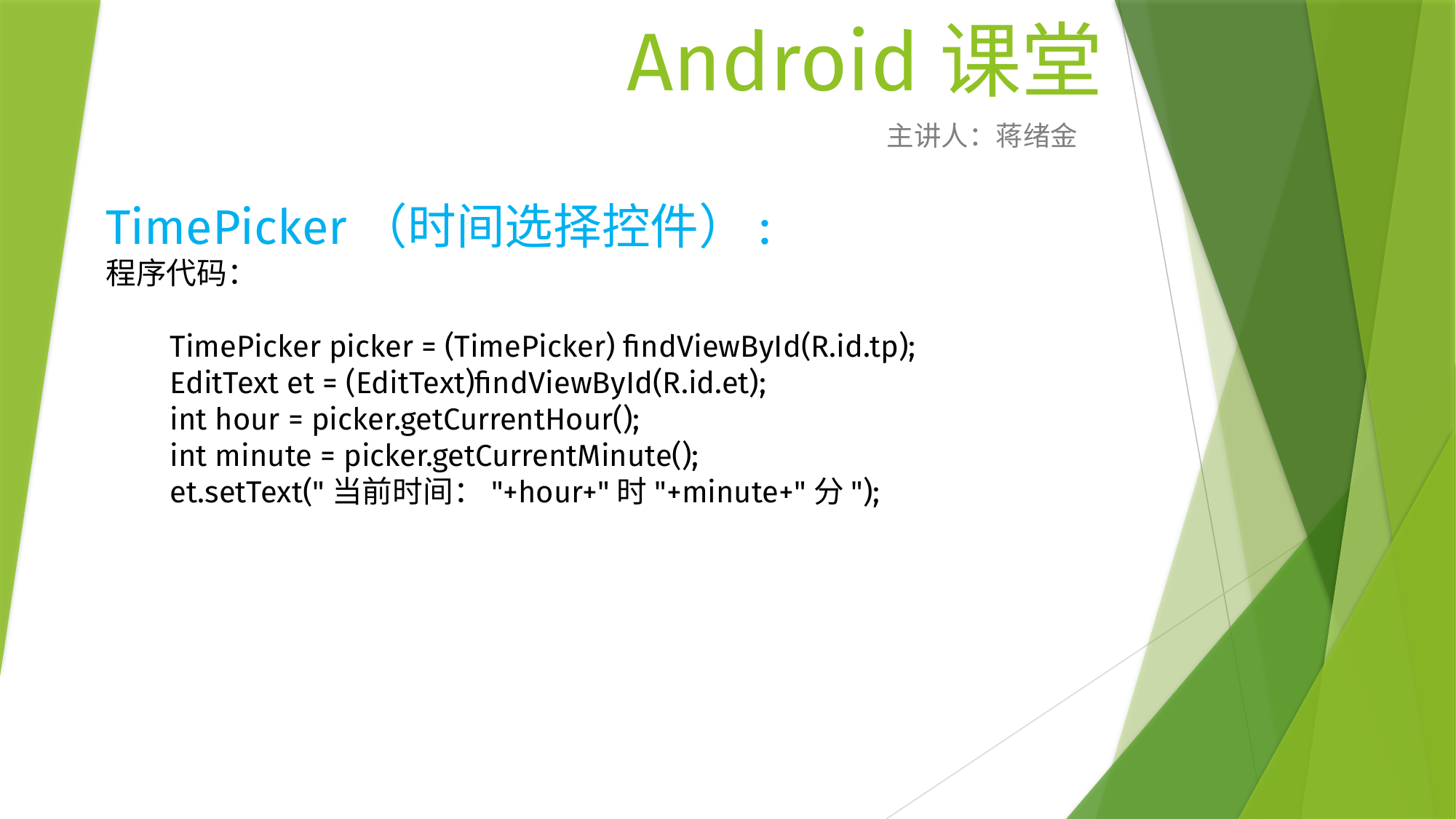

# Android课堂
主讲人：蒋绪金
TimePicker（时间选择控件）:
程序代码：

        TimePicker picker = (TimePicker) findViewById(R.id.tp);
        EditText et = (EditText)findViewById(R.id.et);
        int hour = picker.getCurrentHour();
        int minute = picker.getCurrentMinute();
        et.setText("当前时间："+hour+"时"+minute+"分");